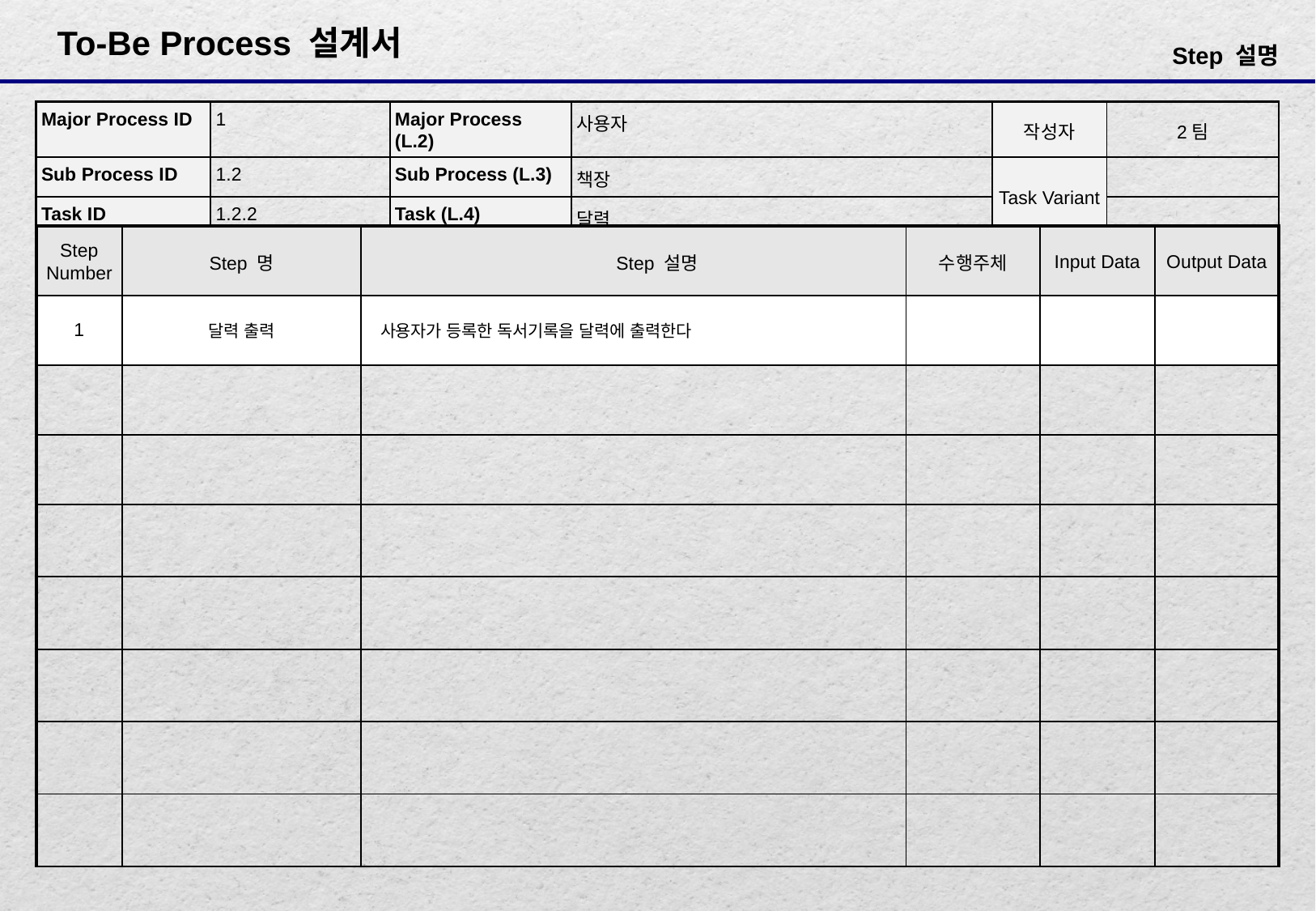

| Major Process ID | 1 | Major Process (L.2) | 사용자 | 작성자 | 2팀 |
| --- | --- | --- | --- | --- | --- |
| Sub Process ID | 1.2 | Sub Process (L.3) | 책장 | Task Variant |  |
| Task ID | 1.2.2 | Task (L.4) | 달력 |  |  |
| Step Number | Step 명 | Step 설명 | 수행주체 | Input Data | Output Data |
| --- | --- | --- | --- | --- | --- |
| 1 | 달력 출력 | 사용자가 등록한 독서기록을 달력에 출력한다 |  |  |  |
|  |  |  |  |  |  |
|  |  |  |  |  |  |
|  |  |  |  |  |  |
|  |  |  |  |  |  |
|  |  |  |  |  |  |
|  |  |  |  |  |  |
|  |  |  |  |  |  |